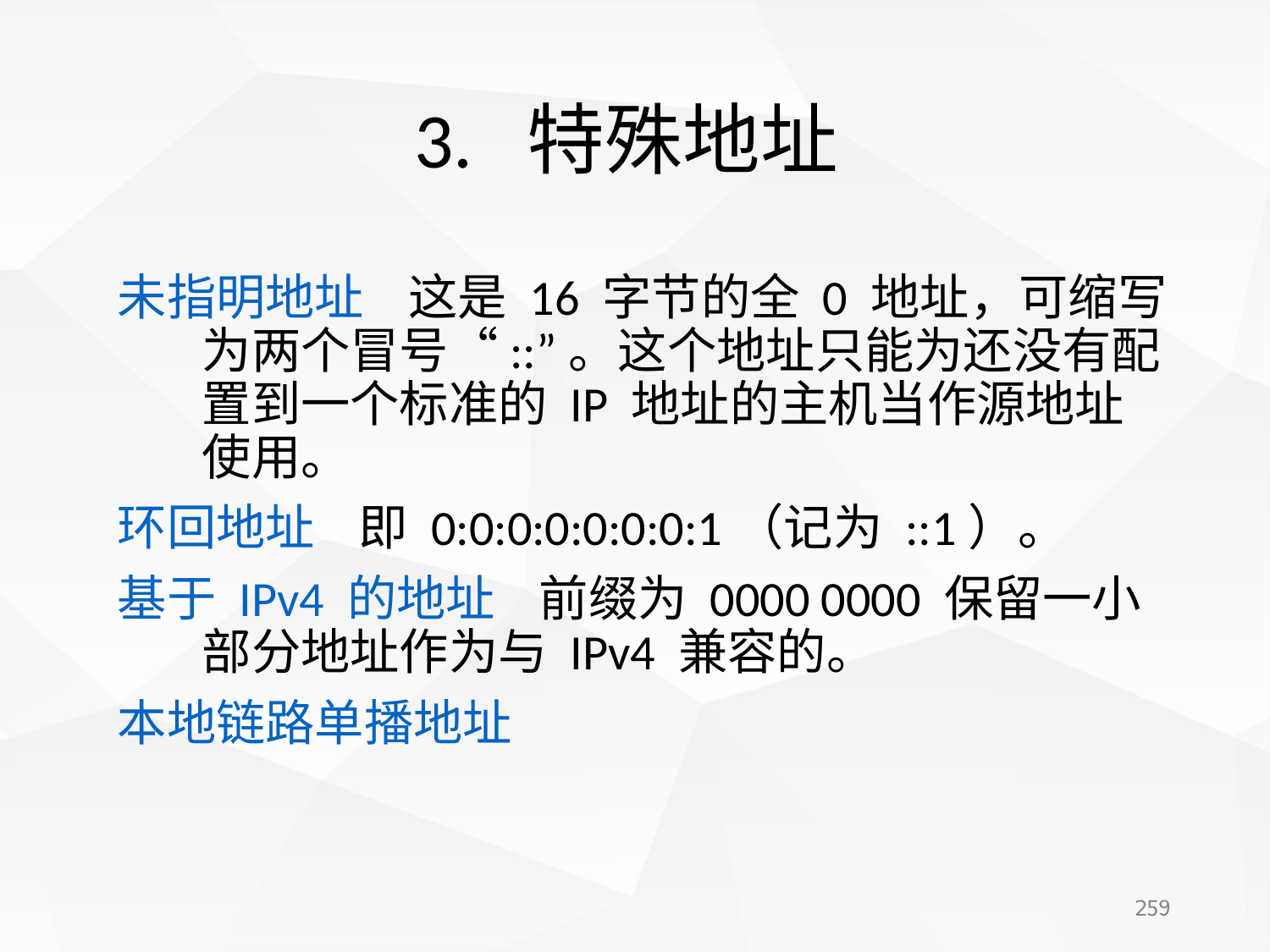

# 3.  特殊地址
未指明地址    这是 16 字节的全 0 地址，可缩写为两个冒号“::”。这个地址只能为还没有配置到一个标准的 IP 地址的主机当作源地址使用。
环回地址    即 0:0:0:0:0:0:0:1（记为 ::1）。
基于 IPv4 的地址    前缀为 0000 0000 保留一小部分地址作为与 IPv4 兼容的。
本地链路单播地址
259